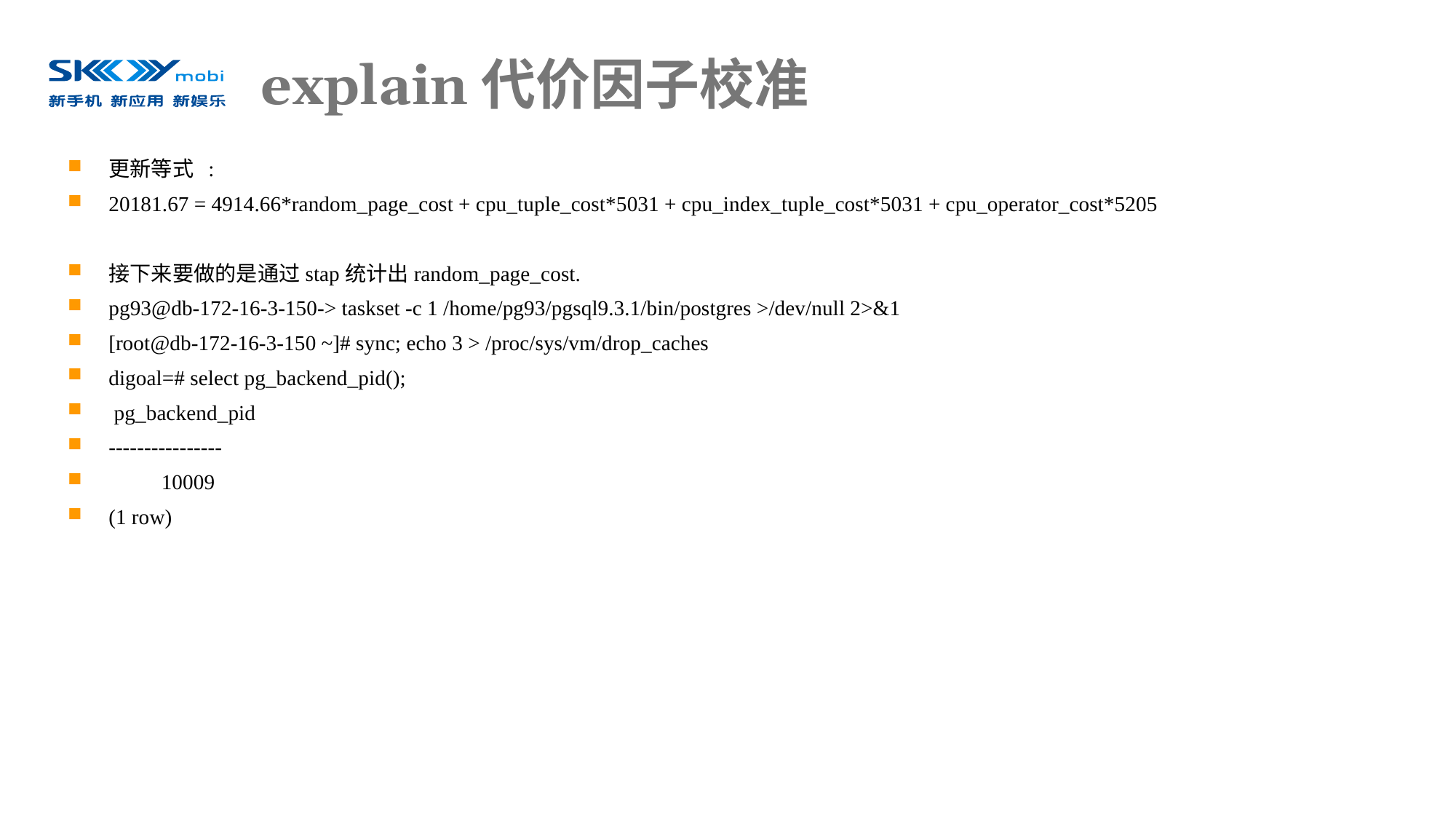

# explain代价因子校准
更新等式  :
20181.67 = 4914.66*random_page_cost + cpu_tuple_cost*5031 + cpu_index_tuple_cost*5031 + cpu_operator_cost*5205

接下来要做的是通过stap统计出random_page_cost.
pg93@db-172-16-3-150-> taskset -c 1 /home/pg93/pgsql9.3.1/bin/postgres >/dev/null 2>&1
[root@db-172-16-3-150 ~]# sync; echo 3 > /proc/sys/vm/drop_caches
digoal=# select pg_backend_pid();
 pg_backend_pid
----------------
          10009
(1 row)